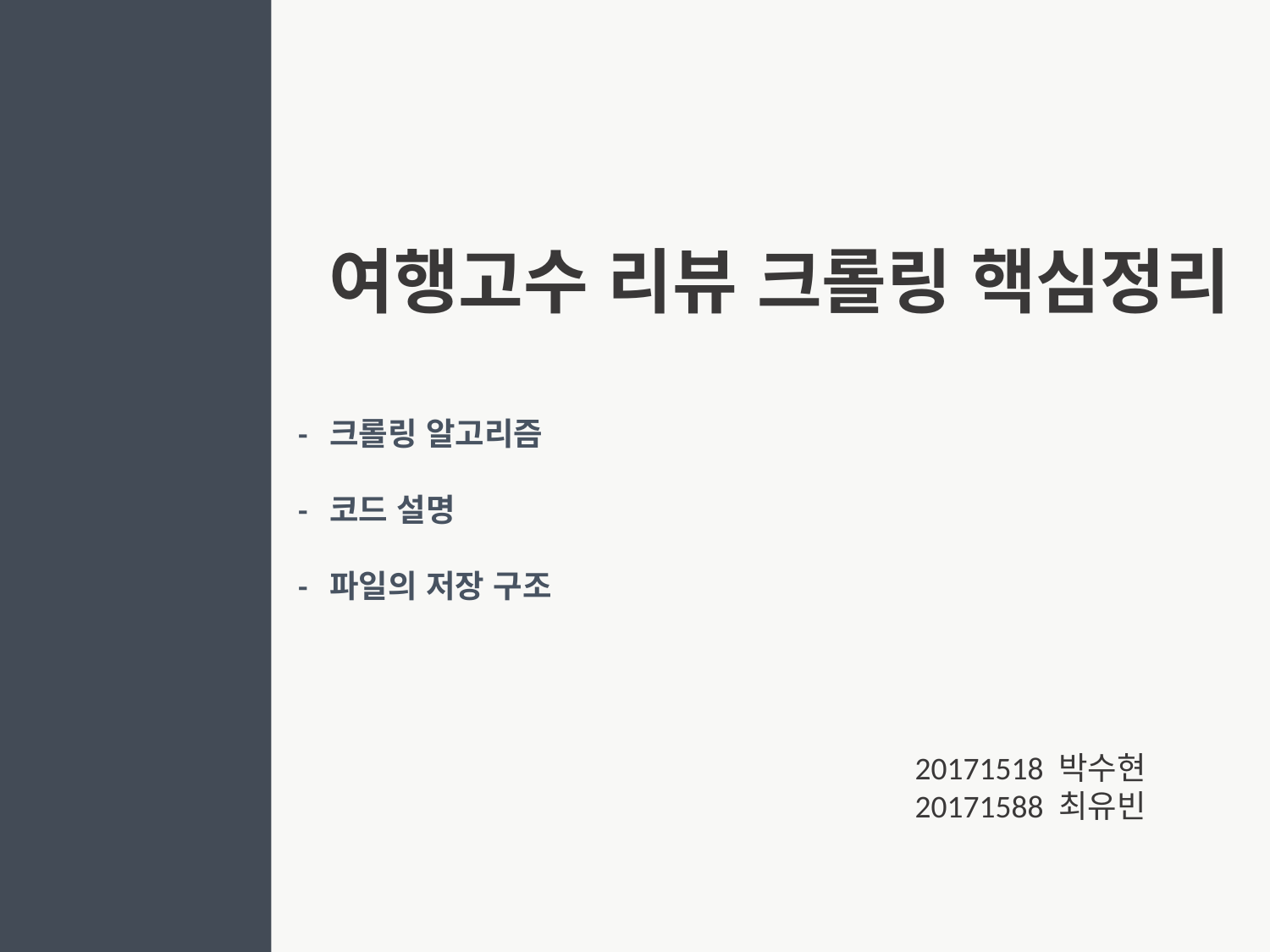

여행고수 리뷰 크롤링 핵심정리
  -  크롤링 알고리즘
  -  코드 설명
  -  파일의 저장 구조
20171518 박수현
20171588 최유빈